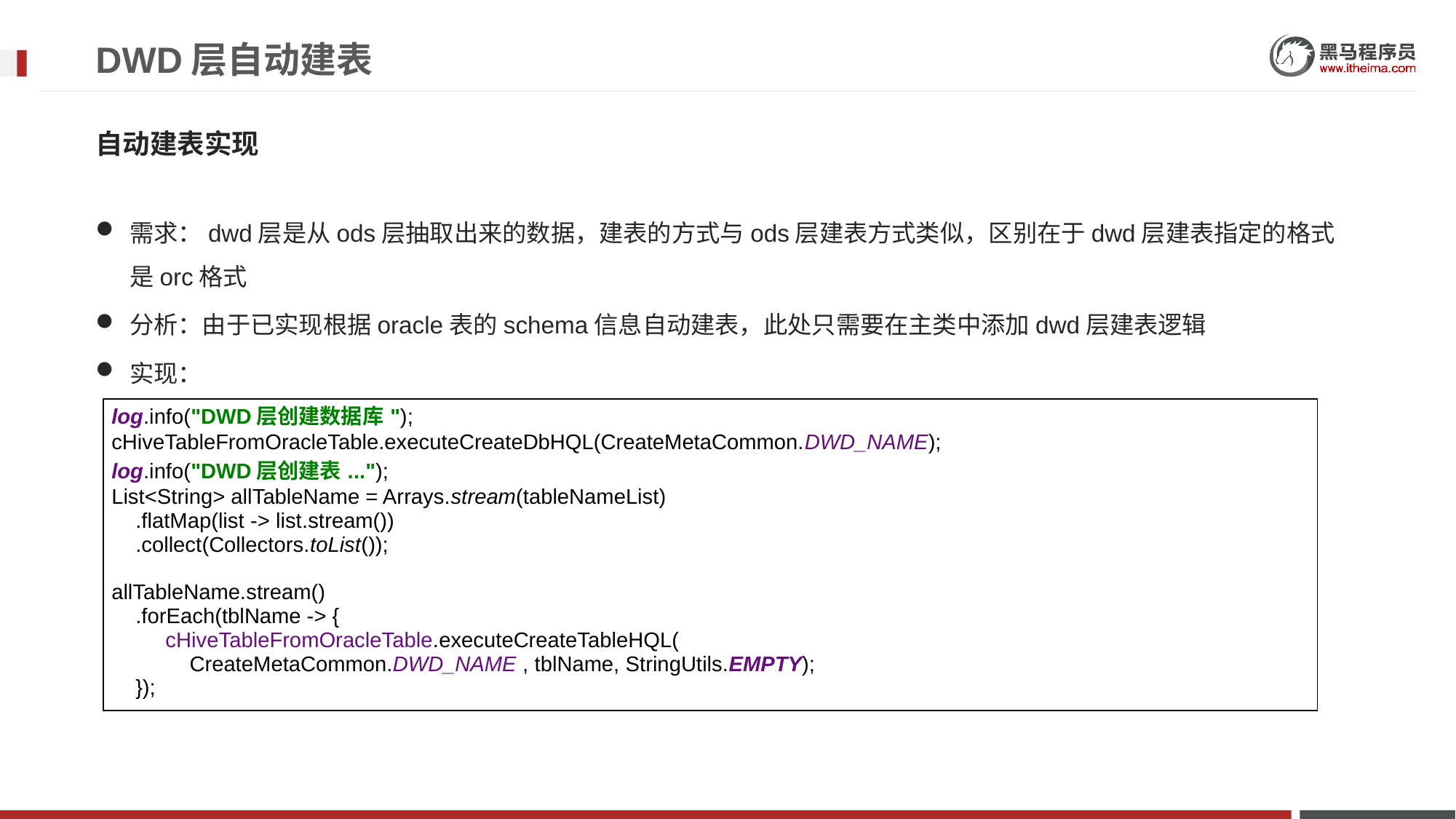

# DWD层自动建表
自动建表实现
需求：dwd层是从ods层抽取出来的数据，建表的方式与ods层建表方式类似，区别在于dwd层建表指定的格式是orc格式
分析：由于已实现根据oracle表的schema信息自动建表，此处只需要在主类中添加dwd层建表逻辑
实现：

| log.info("DWD层创建数据库"); cHiveTableFromOracleTable.executeCreateDbHQL(CreateMetaCommon.DWD\_NAME); log.info("DWD层创建表..."); List<String> allTableName = Arrays.stream(tableNameList) .flatMap(list -> list.stream()) .collect(Collectors.toList()); allTableName.stream() .forEach(tblName -> { cHiveTableFromOracleTable.executeCreateTableHQL( CreateMetaCommon.DWD\_NAME , tblName, StringUtils.EMPTY); }); |
| --- |